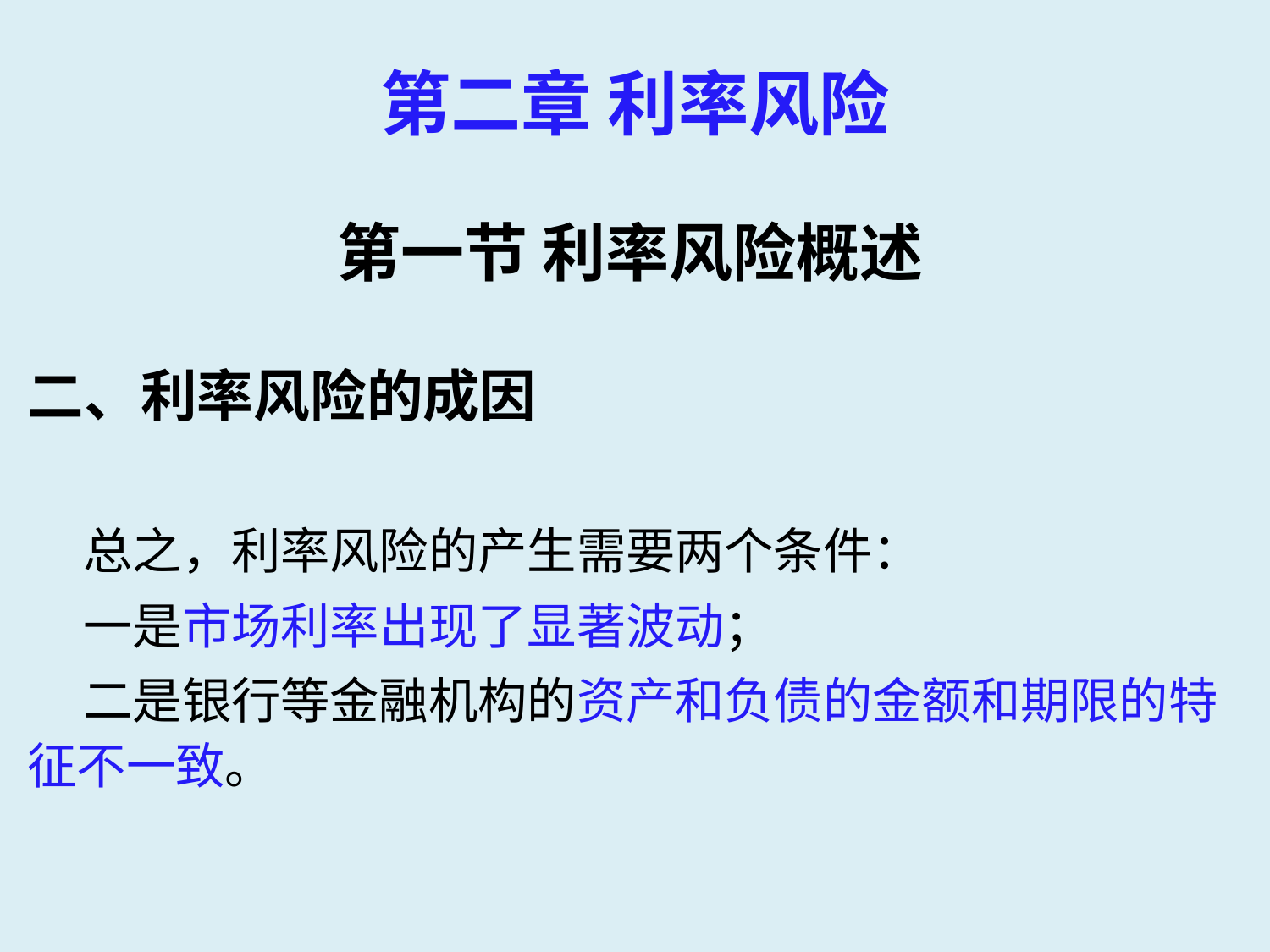

# 第二章 利率风险
第一节 利率风险概述

二、利率风险的成因

    总之，利率风险的产生需要两个条件：
    一是市场利率出现了显著波动；
    二是银行等金融机构的资产和负债的金额和期限的特征不一致。